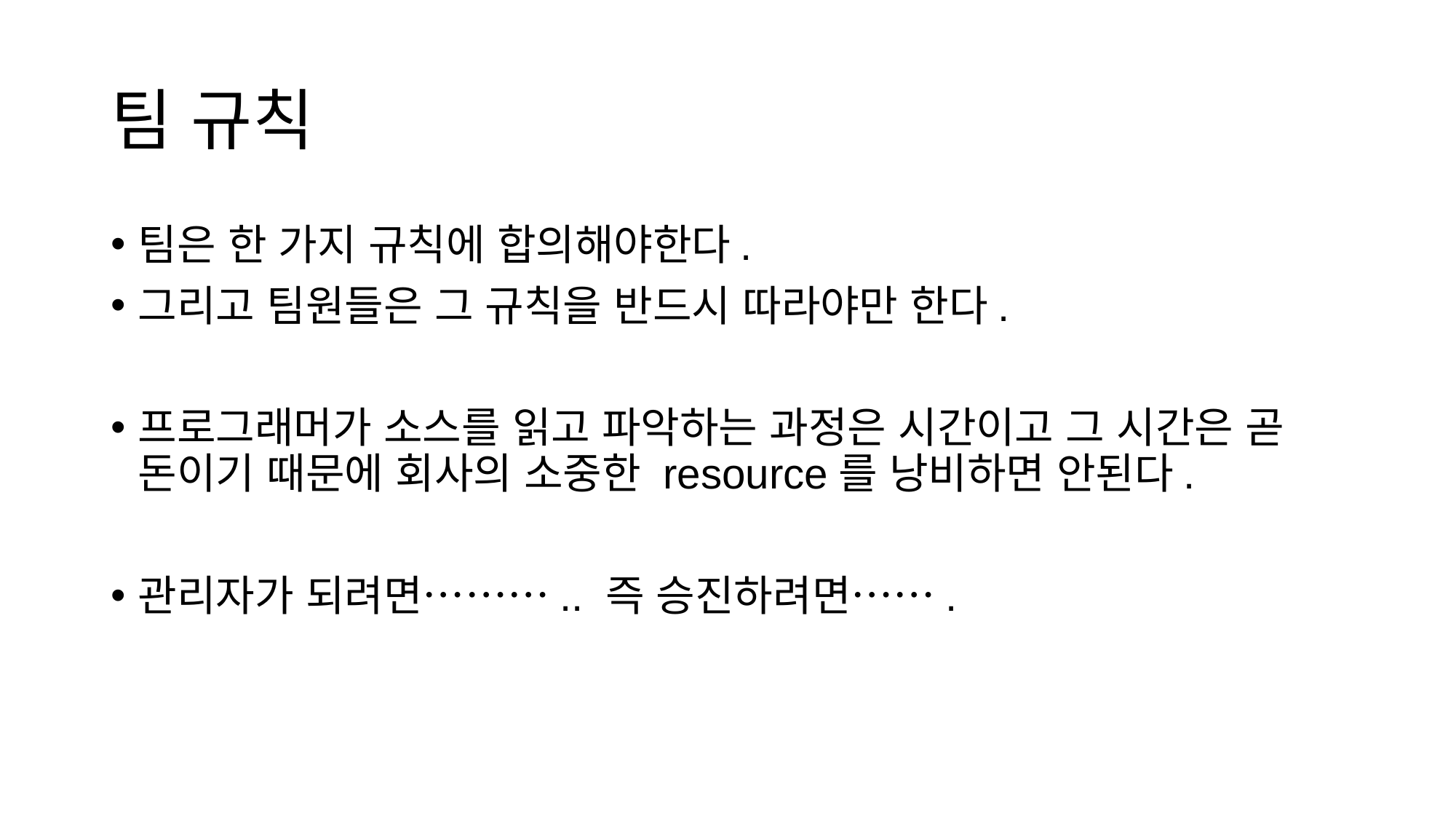

# 팀 규칙
팀은 한 가지 규칙에 합의해야한다.
그리고 팀원들은 그 규칙을 반드시 따라야만 한다.

프로그래머가 소스를 읽고 파악하는 과정은 시간이고 그 시간은 곧 돈이기 때문에 회사의 소중한 resource를 낭비하면 안된다.

관리자가 되려면……….. 즉 승진하려면…….